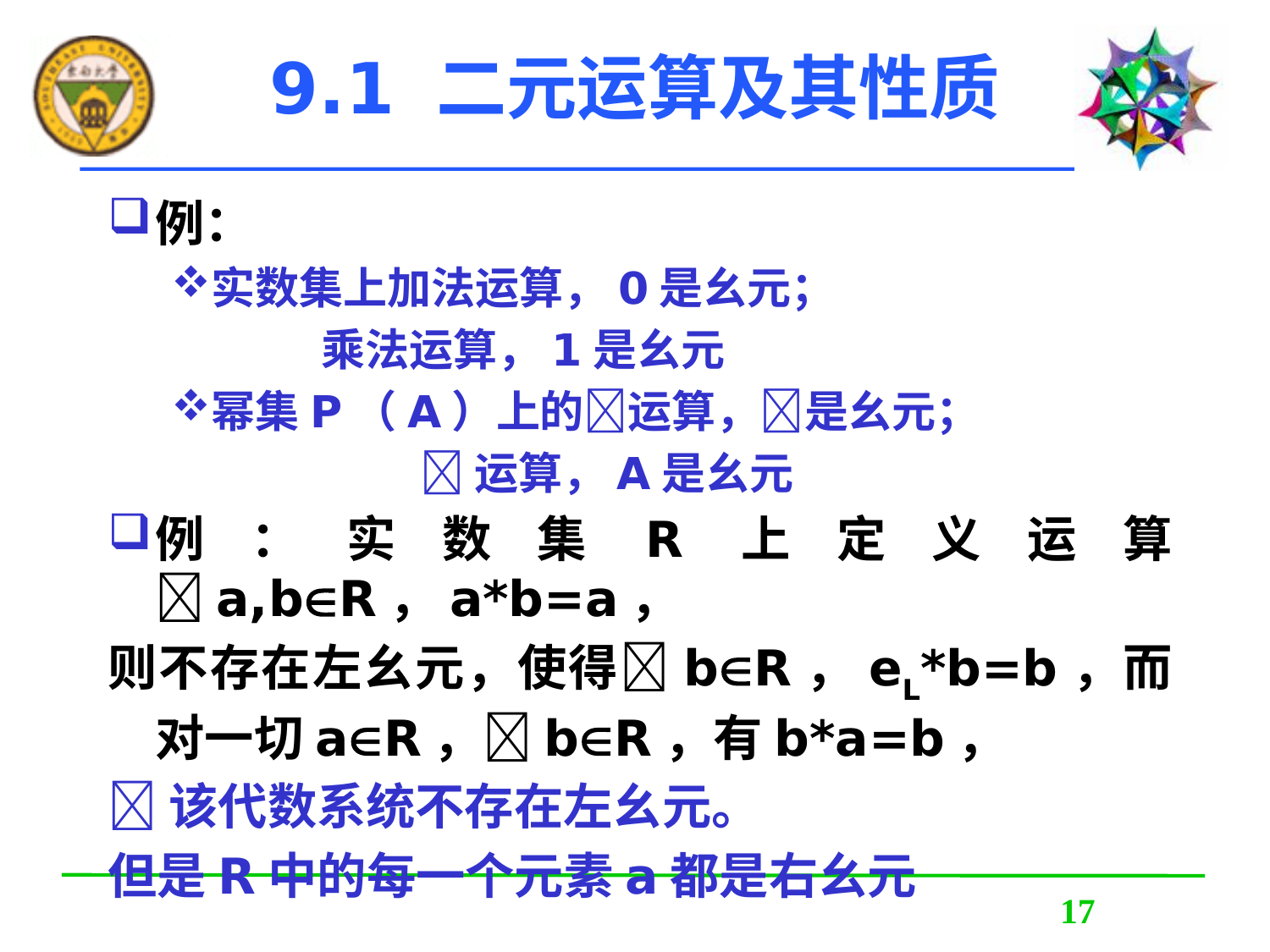

# 9.1 二元运算及其性质
例：
实数集上加法运算，0是幺元；
              乘法运算，1是幺元
幂集P（A）上的∪运算，∅是幺元；
                         ∩运算，A是幺元
例：实数集R上定义运算∀a,b∈R，a*b=a，
则不存在左幺元，使得∀b∈R，eL*b=b，而对一切a∈R，∀b∈R，有b*a=b，
∴该代数系统不存在左幺元。
但是R中的每一个元素a都是右幺元